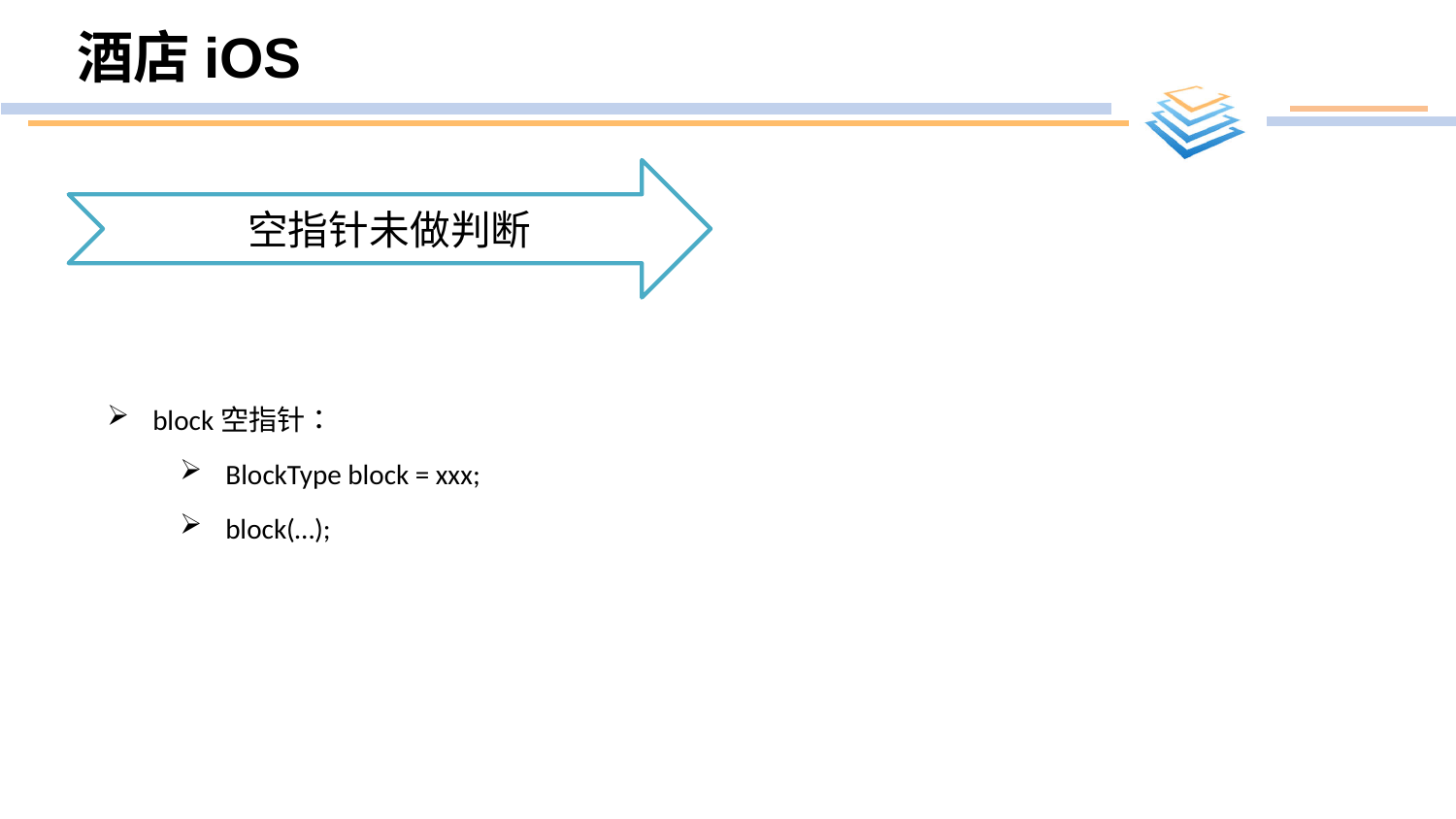

# 酒店iOS
空指针未做判断

block空指针：
BlockType block = xxx;
block(…);